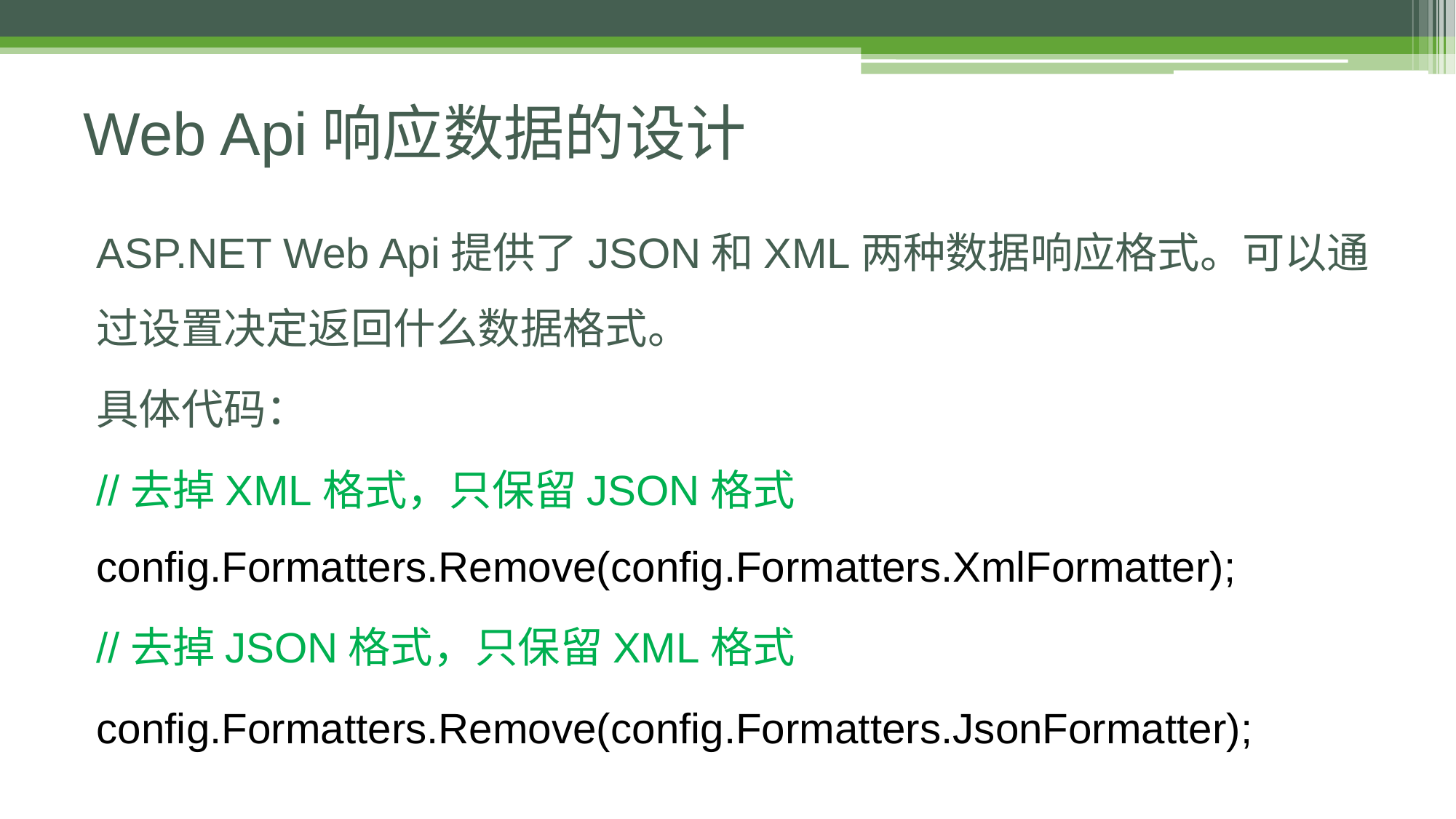

# Web Api响应数据的设计
ASP.NET Web Api提供了JSON和XML两种数据响应格式。可以通过设置决定返回什么数据格式。
具体代码：
//去掉XML格式，只保留JSON格式            config.Formatters.Remove(config.Formatters.XmlFormatter);
//去掉JSON格式，只保留XML格式
config.Formatters.Remove(config.Formatters.JsonFormatter);